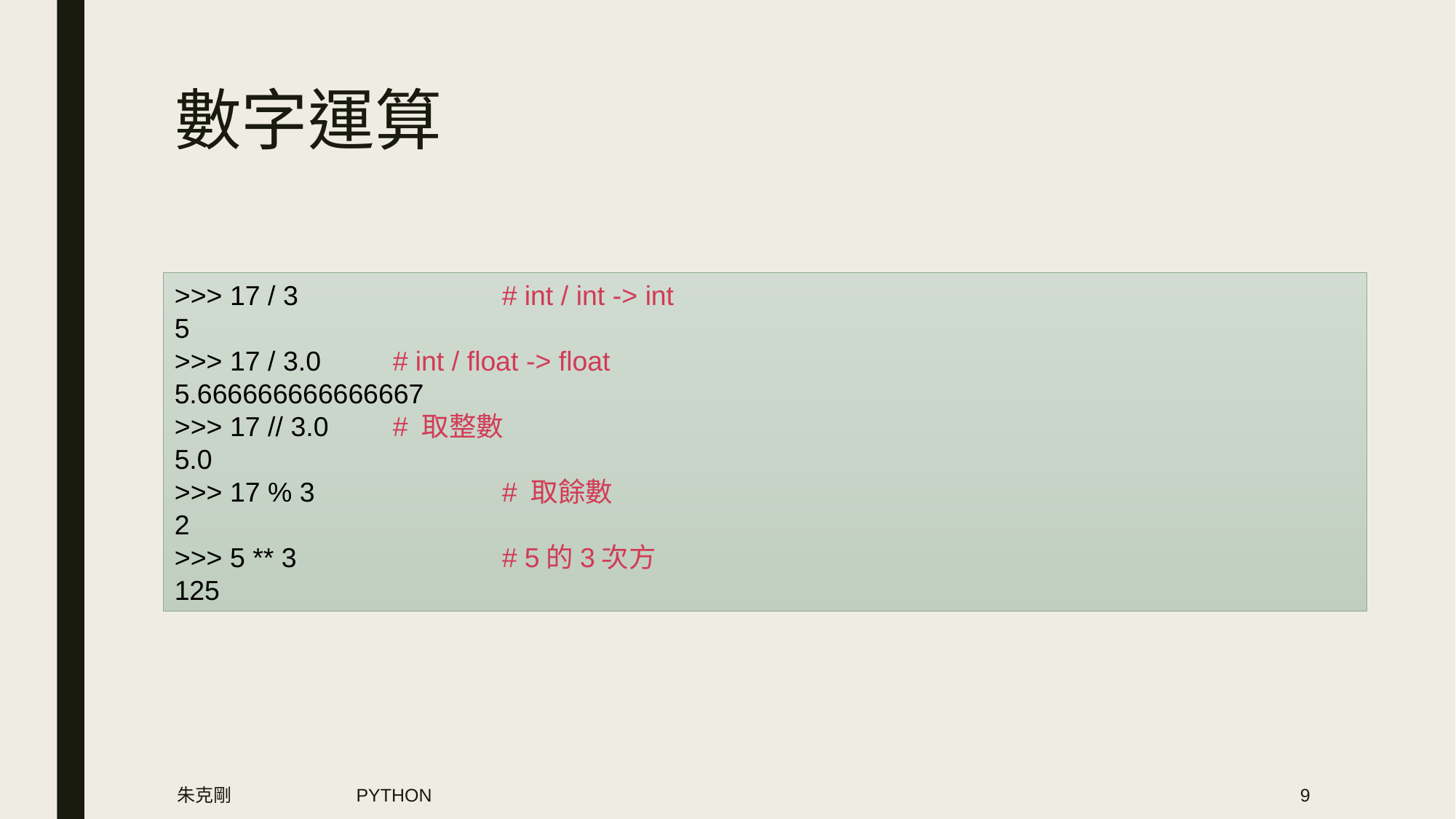

# 數字運算
>>> 17 / 3		# int / int -> int
5
>>> 17 / 3.0	# int / float -> float
5.666666666666667
>>> 17 // 3.0	# 取整數
5.0
>>> 17 % 3		# 取餘數
2
>>> 5 ** 3		# 5的3次方
125
朱克剛
PYTHON
9